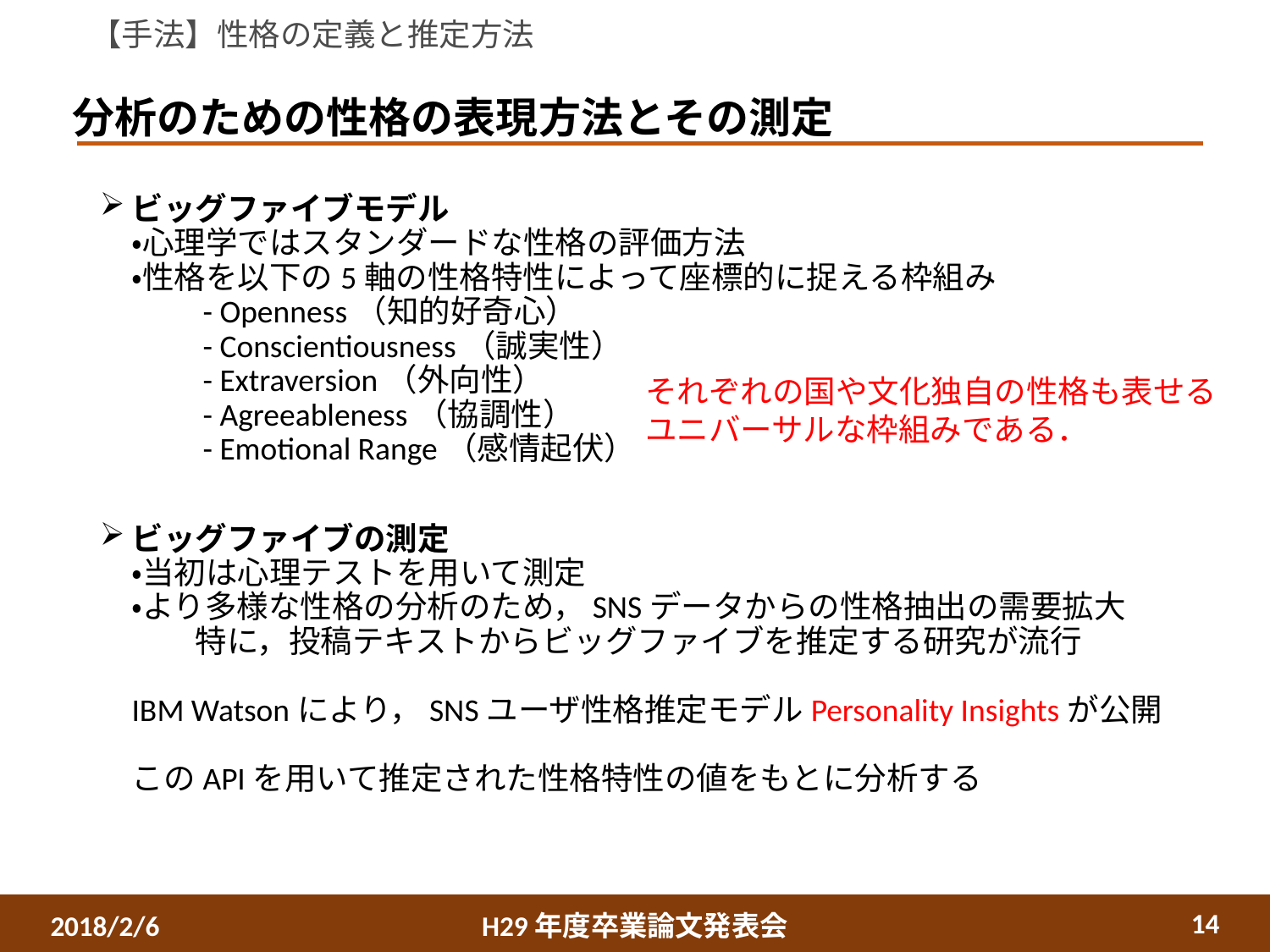

【手法】性格の定義と推定方法
# 分析のための性格の表現方法とその測定
ビッグファイブモデル
・心理学ではスタンダードな性格の評価方法
・性格を以下の5軸の性格特性によって座標的に捉える枠組み
　　- Openness（知的好奇心）
　　- Conscientiousness（誠実性）
　　- Extraversion（外向性）
　　- Agreeableness（協調性）
　　- Emotional Range（感情起伏）
ビッグファイブの測定
・当初は心理テストを用いて測定
・より多様な性格の分析のため，SNSデータからの性格抽出の需要拡大
　　特に，投稿テキストからビッグファイブを推定する研究が流行
IBM Watsonにより，SNSユーザ性格推定モデルPersonality Insightsが公開
このAPIを用いて推定された性格特性の値をもとに分析する
それぞれの国や文化独自の性格も表せる
ユニバーサルな枠組みである．
14
H29年度卒業論文発表会
2018/2/6